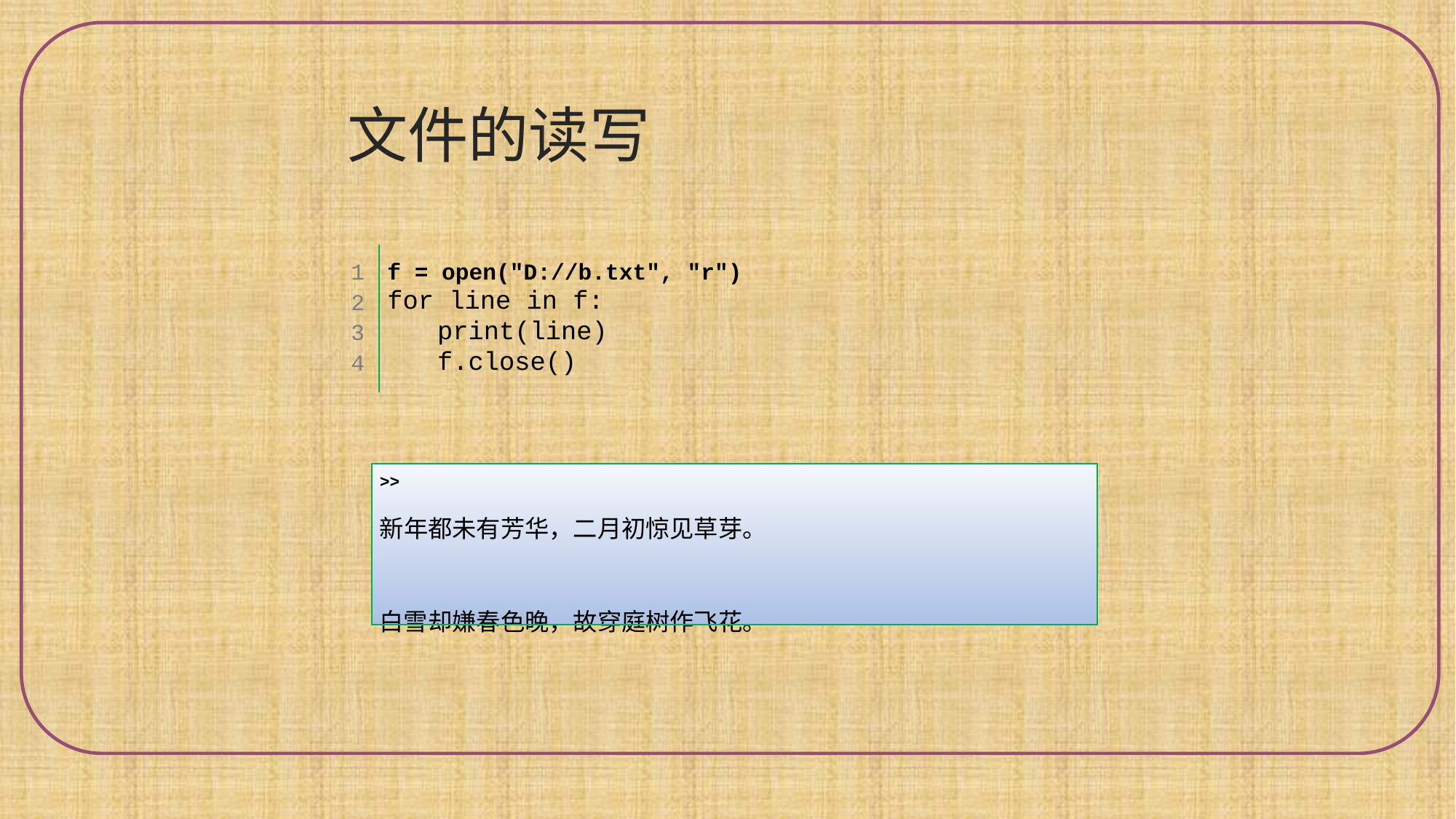

文件的读写
|  |  |
| --- | --- |
| 1 2 3 4 | f = open("D://b.txt", "r") for line in f: print(line) f.close() |
|  |  |
| >>  新年都未有芳华，二月初惊见草芽。   白雪却嫌春色晚，故穿庭树作飞花。 |
| --- |